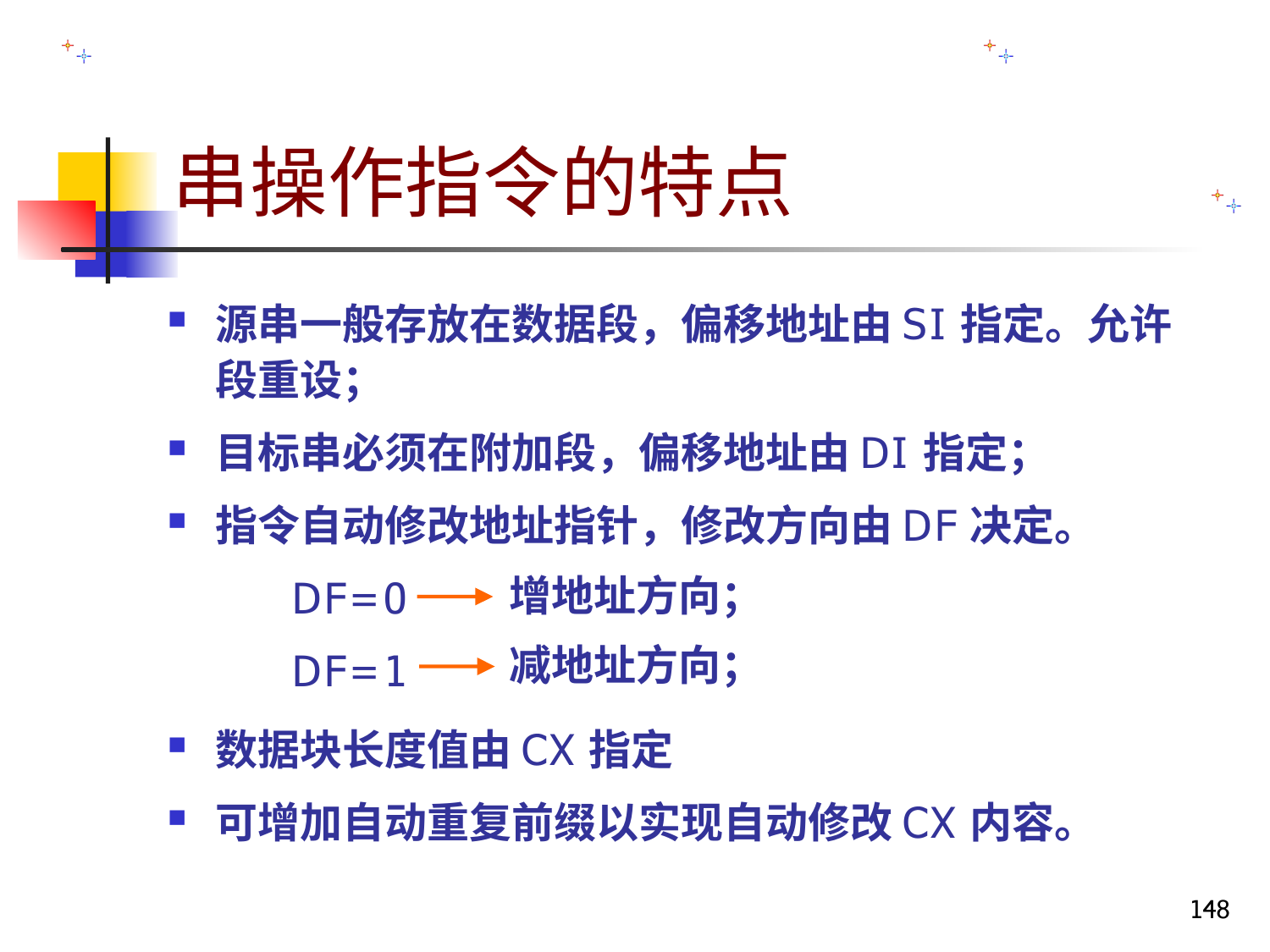

# 串操作指令的特点
源串一般存放在数据段，偏移地址由SI指定。允许段重设；
目标串必须在附加段，偏移地址由DI指定；
指令自动修改地址指针，修改方向由DF决定。
          DF=0
          DF=1
数据块长度值由CX指定
可增加自动重复前缀以实现自动修改CX内容。
增地址方向；

减地址方向；

148